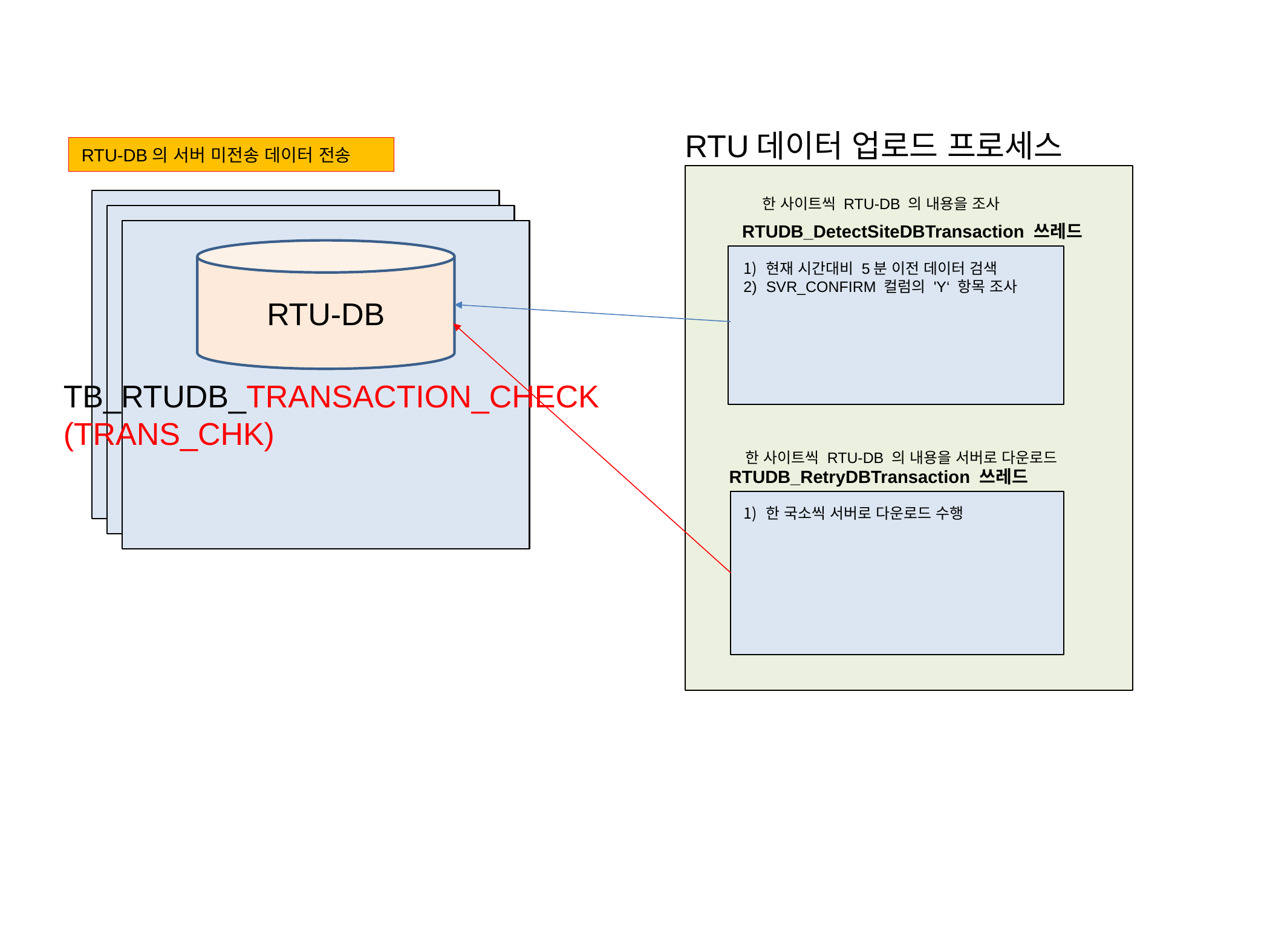

RTU데이터 업로드 프로세스
RTU-DB의 서버 미전송 데이터 전송

한 사이트씩 RTU-DB 의 내용을 조사

RTUDB_DetectSiteDBTransaction 쓰레드

RTU-DB

현재 시간대비 5분 이전 데이터 검색
SVR_CONFIRM 컬럼의 'Y‘ 항목 조사

TB_RTUDB_TRANSACTION_CHECK
(TRANS_CHK)
한 사이트씩 RTU-DB 의 내용을 서버로 다운로드
RTUDB_RetryDBTransaction 쓰레드

한 국소씩 서버로 다운로드 수행